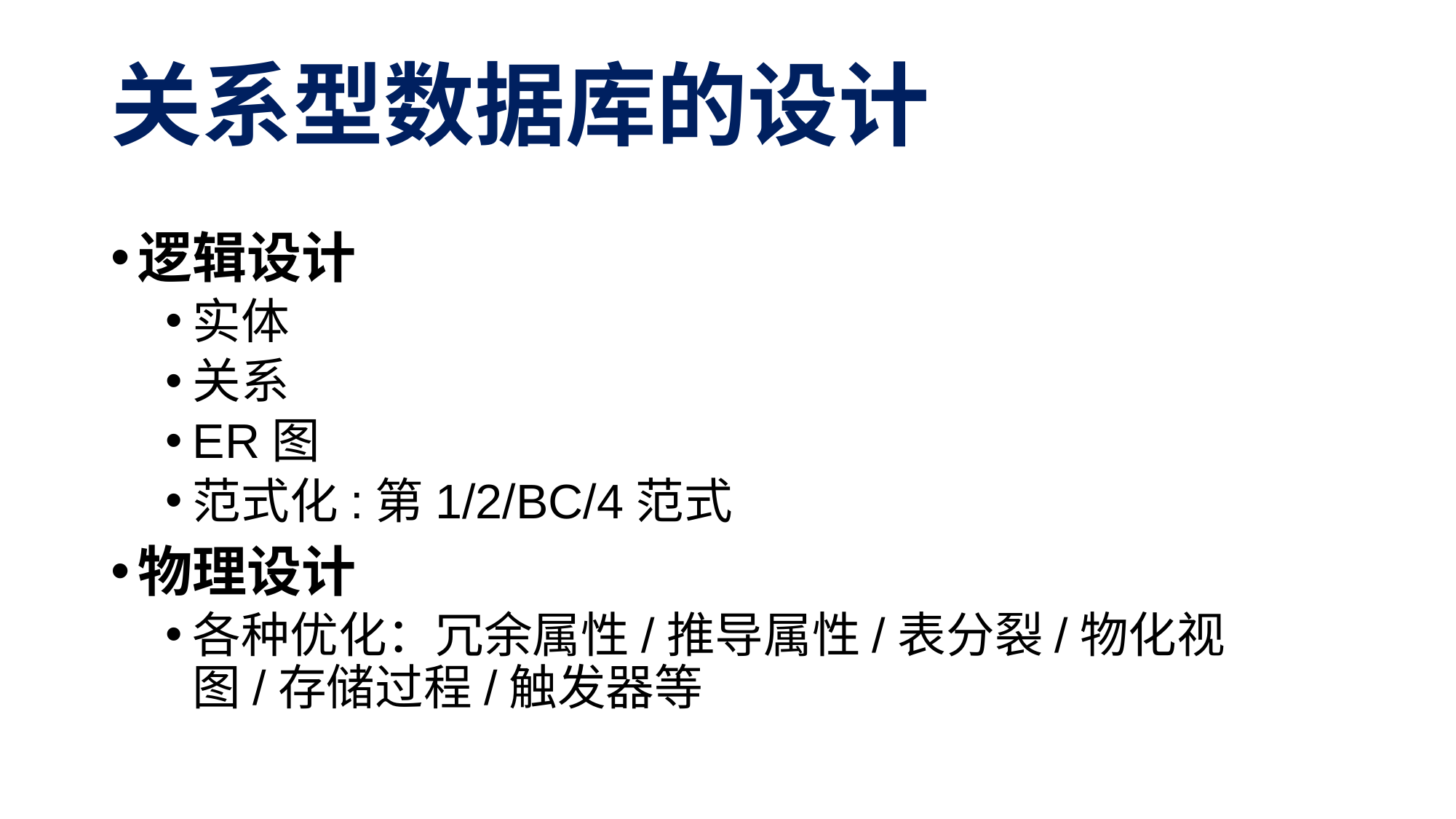

# 关系型数据库的设计
逻辑设计
实体
关系
ER图
范式化:第1/2/BC/4范式
物理设计
各种优化：冗余属性/推导属性/表分裂/物化视图/存储过程/触发器等